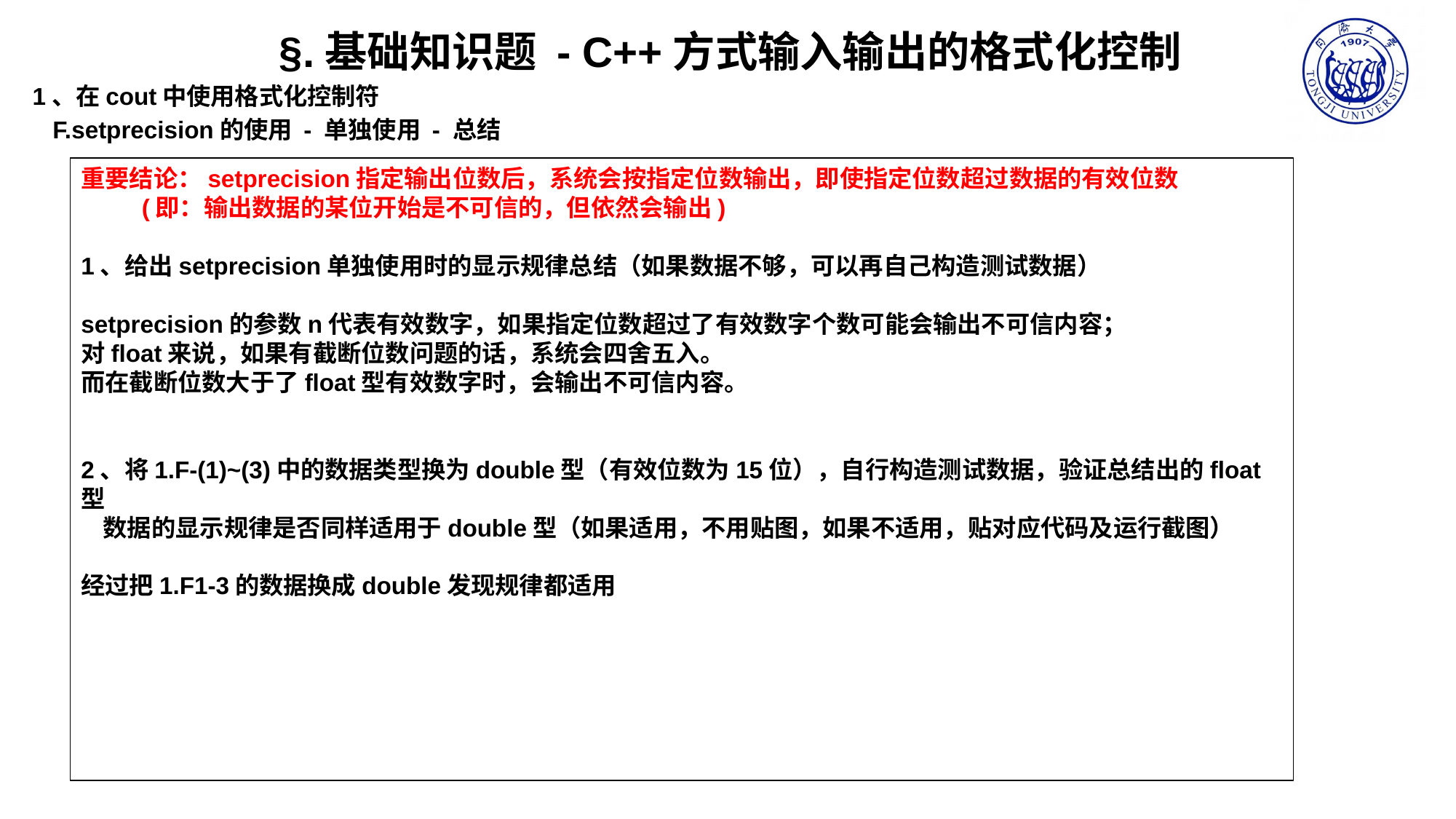

§.基础知识题 - C++方式输入输出的格式化控制
1、在cout中使用格式化控制符
   F.setprecision的使用 - 单独使用 - 总结
重要结论：setprecision指定输出位数后，系统会按指定位数输出，即使指定位数超过数据的有效位数
         (即：输出数据的某位开始是不可信的，但依然会输出)

1、给出setprecision单独使用时的显示规律总结（如果数据不够，可以再自己构造测试数据）

setprecision的参数n代表有效数字，如果指定位数超过了有效数字个数可能会输出不可信内容；
对float来说，如果有截断位数问题的话，系统会四舍五入。
而在截断位数大于了float型有效数字时，会输出不可信内容。

2、将1.F-(1)~(3)中的数据类型换为double型（有效位数为15位），自行构造测试数据，验证总结出的float型
   数据的显示规律是否同样适用于double型（如果适用，不用贴图，如果不适用，贴对应代码及运行截图）

经过把1.F1-3的数据换成double发现规律都适用